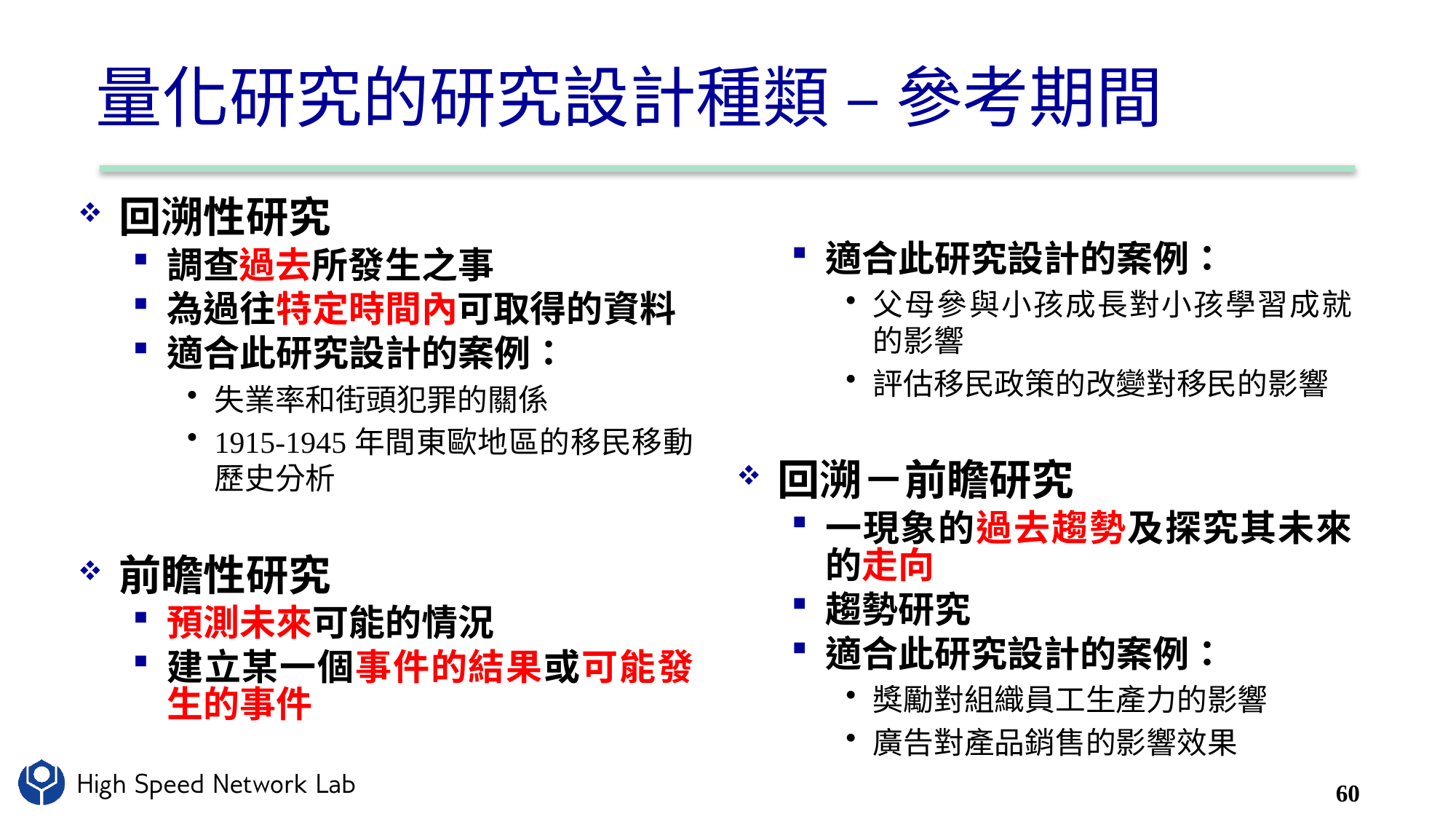

# 量化研究的研究設計種類 – 參考期間
回溯性研究
調查過去所發生之事
為過往特定時間內可取得的資料
適合此研究設計的案例：
失業率和街頭犯罪的關係
1915-1945年間東歐地區的移民移動歷史分析

前瞻性研究
預測未來可能的情況
建立某一個事件的結果或可能發生的事件

適合此研究設計的案例：
父母參與小孩成長對小孩學習成就的影響
評估移民政策的改變對移民的影響

回溯－前瞻研究
一現象的過去趨勢及探究其未來的走向
趨勢研究
適合此研究設計的案例：
獎勵對組織員工生產力的影響
廣告對產品銷售的影響效果

60